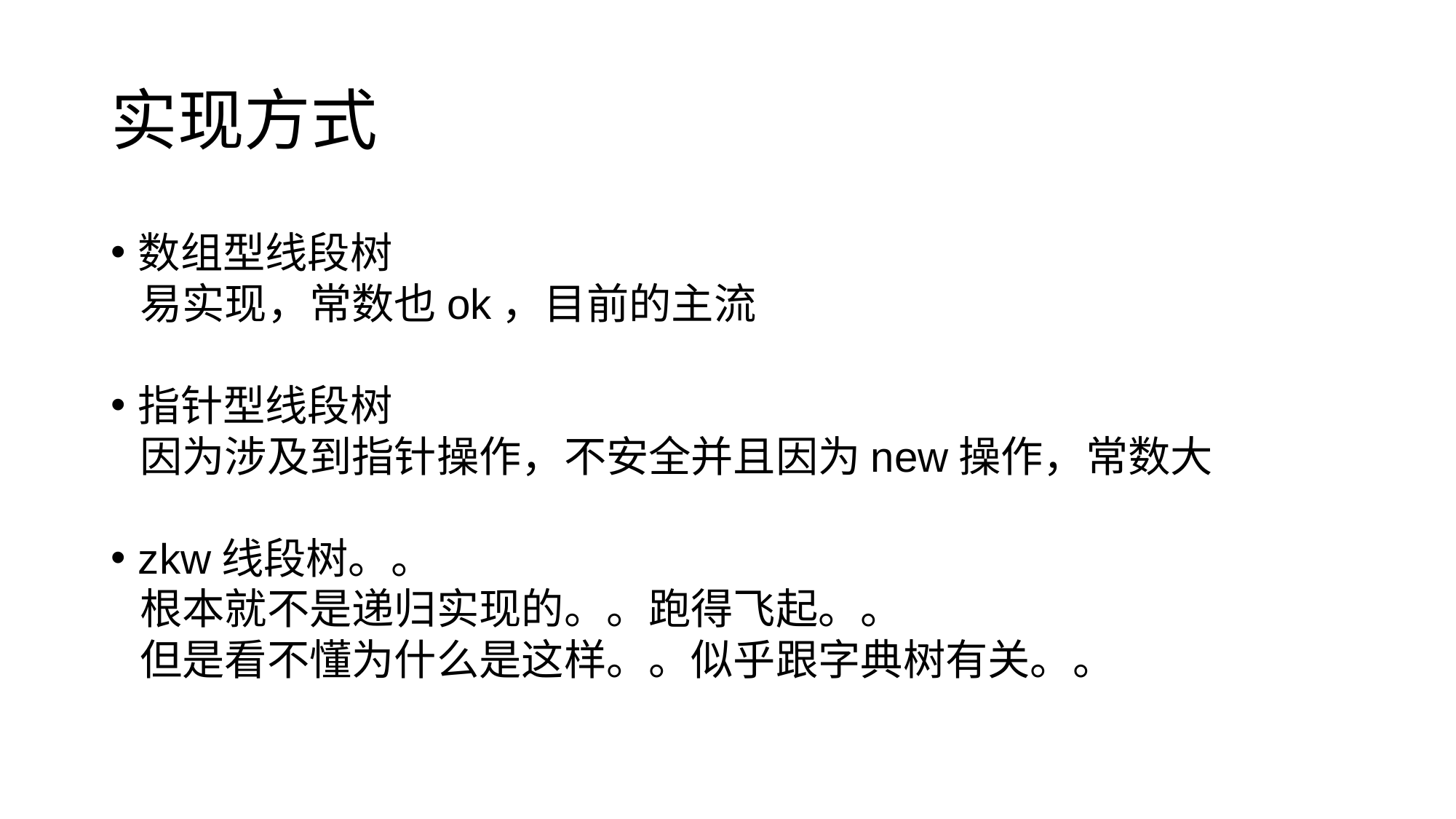

# 实现方式
数组型线段树
  易实现，常数也ok，目前的主流

指针型线段树
  因为涉及到指针操作，不安全并且因为new操作，常数大

zkw线段树。。
  根本就不是递归实现的。。跑得飞起。。
  但是看不懂为什么是这样。。似乎跟字典树有关。。